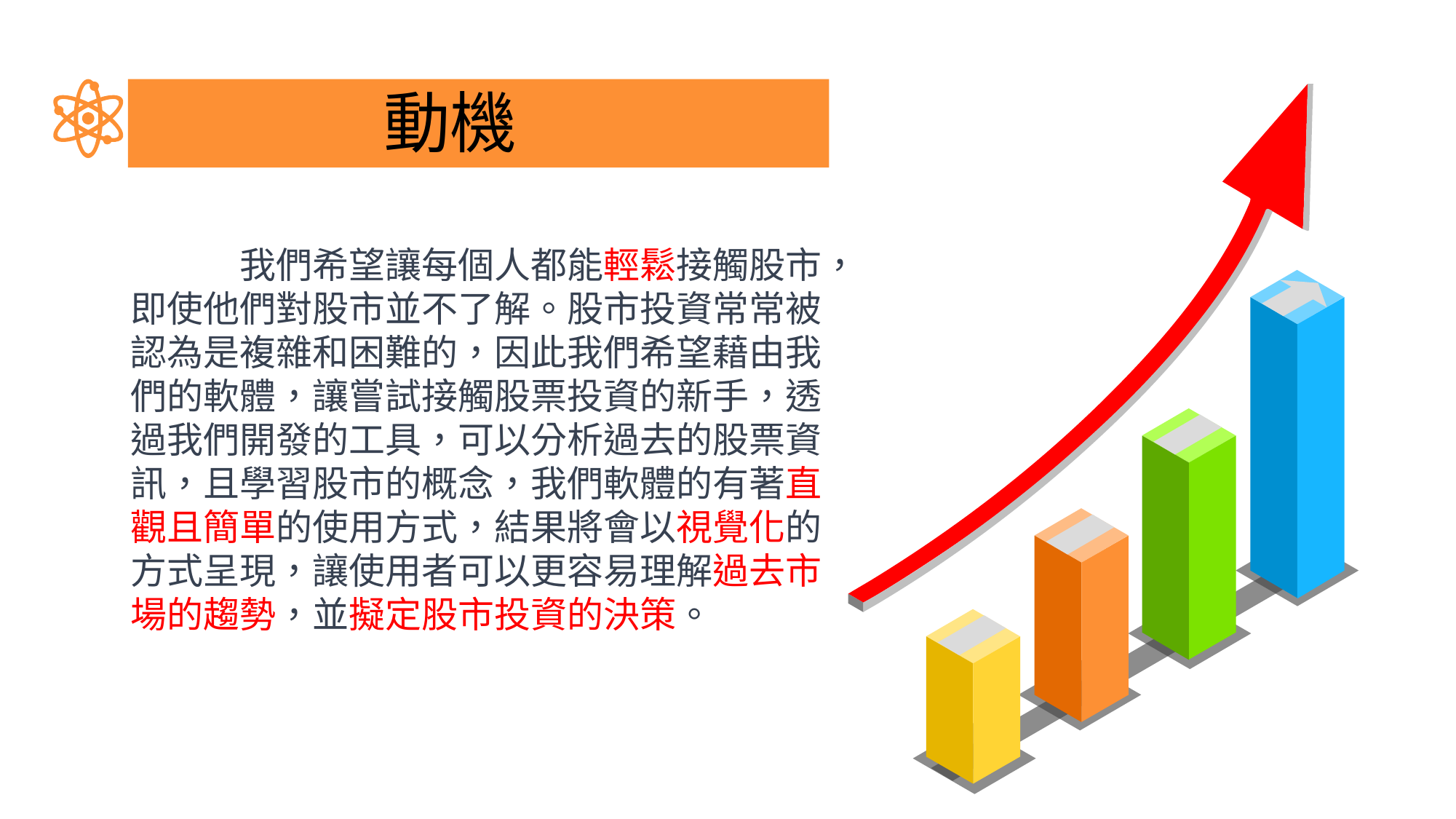

動機

	我們希望讓每個人都能輕鬆接觸股市，即使他們對股市並不了解。股市投資常常被認為是複雜和困難的，因此我們希望藉由我們的軟體，讓嘗試接觸股票投資的新手，透過我們開發的工具，可以分析過去的股票資訊，且學習股市的概念，我們軟體的有著直觀且簡單的使用方式，結果將會以視覺化的方式呈現，讓使用者可以更容易理解過去市場的趨勢，並擬定股市投資的決策。